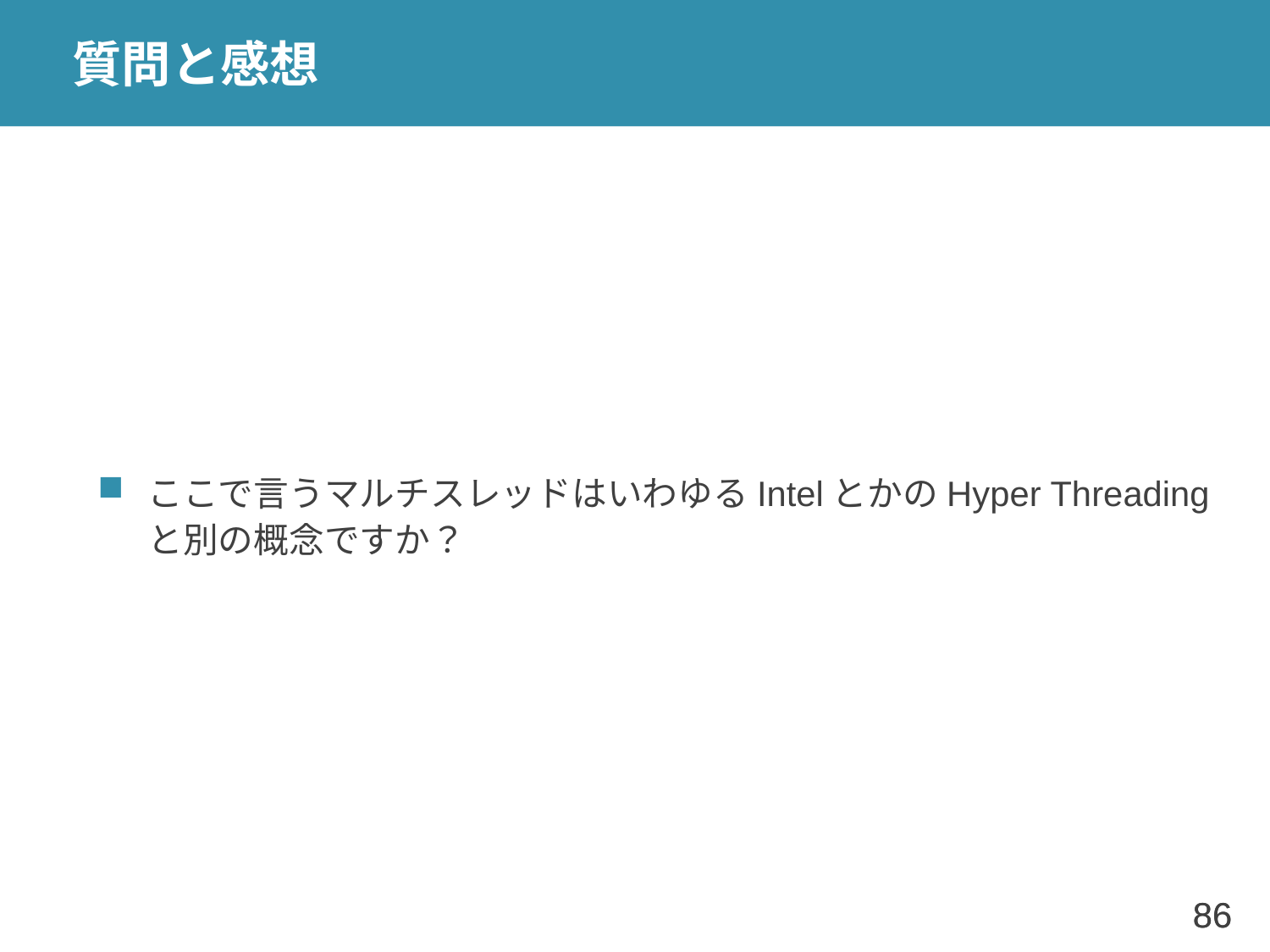

# 質問と感想
ここで言うマルチスレッドはいわゆるIntelとかのHyper Threadingと別の概念ですか？